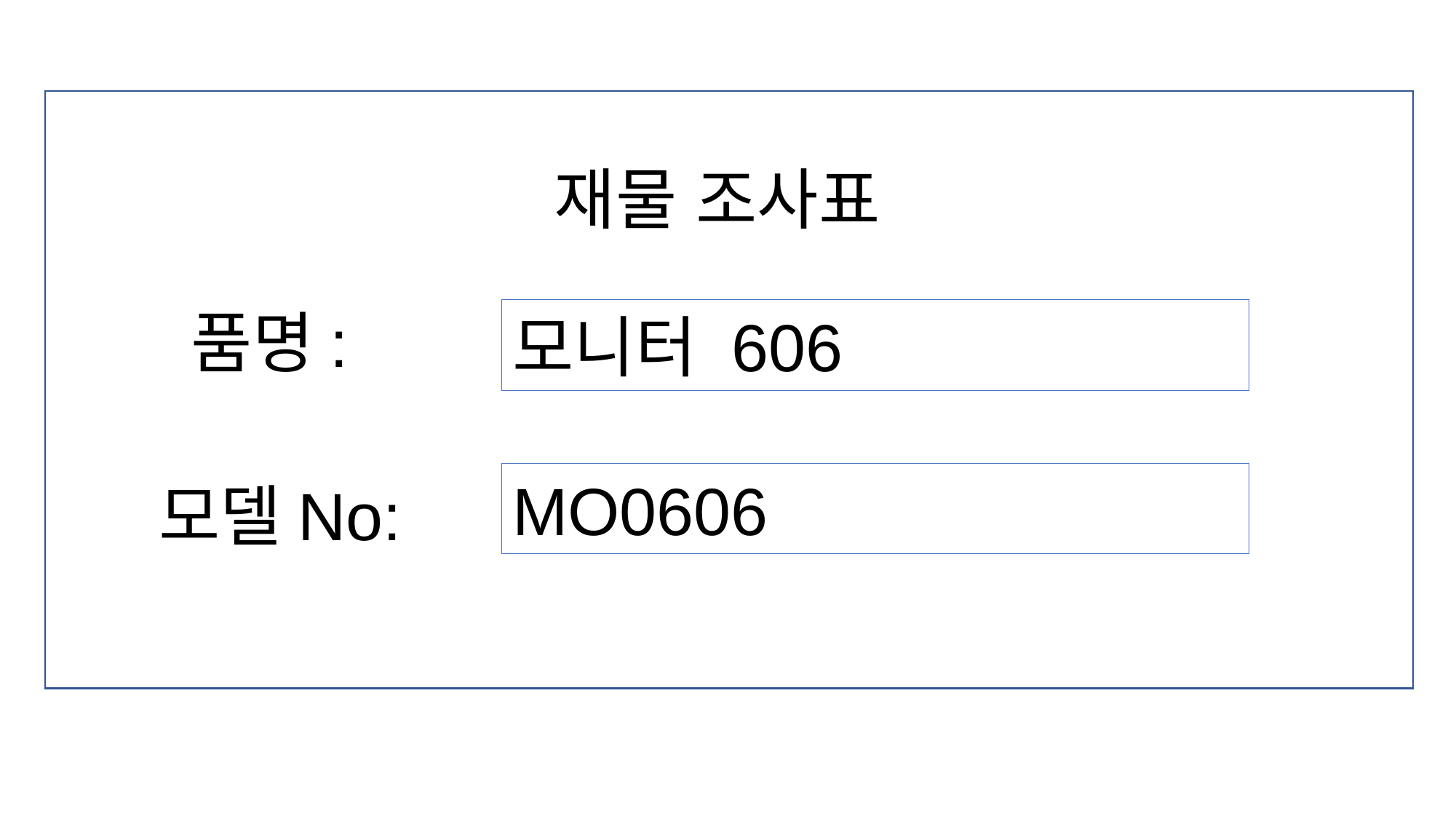

재물 조사표
품명:
모니터 606
MO0606
모델No: